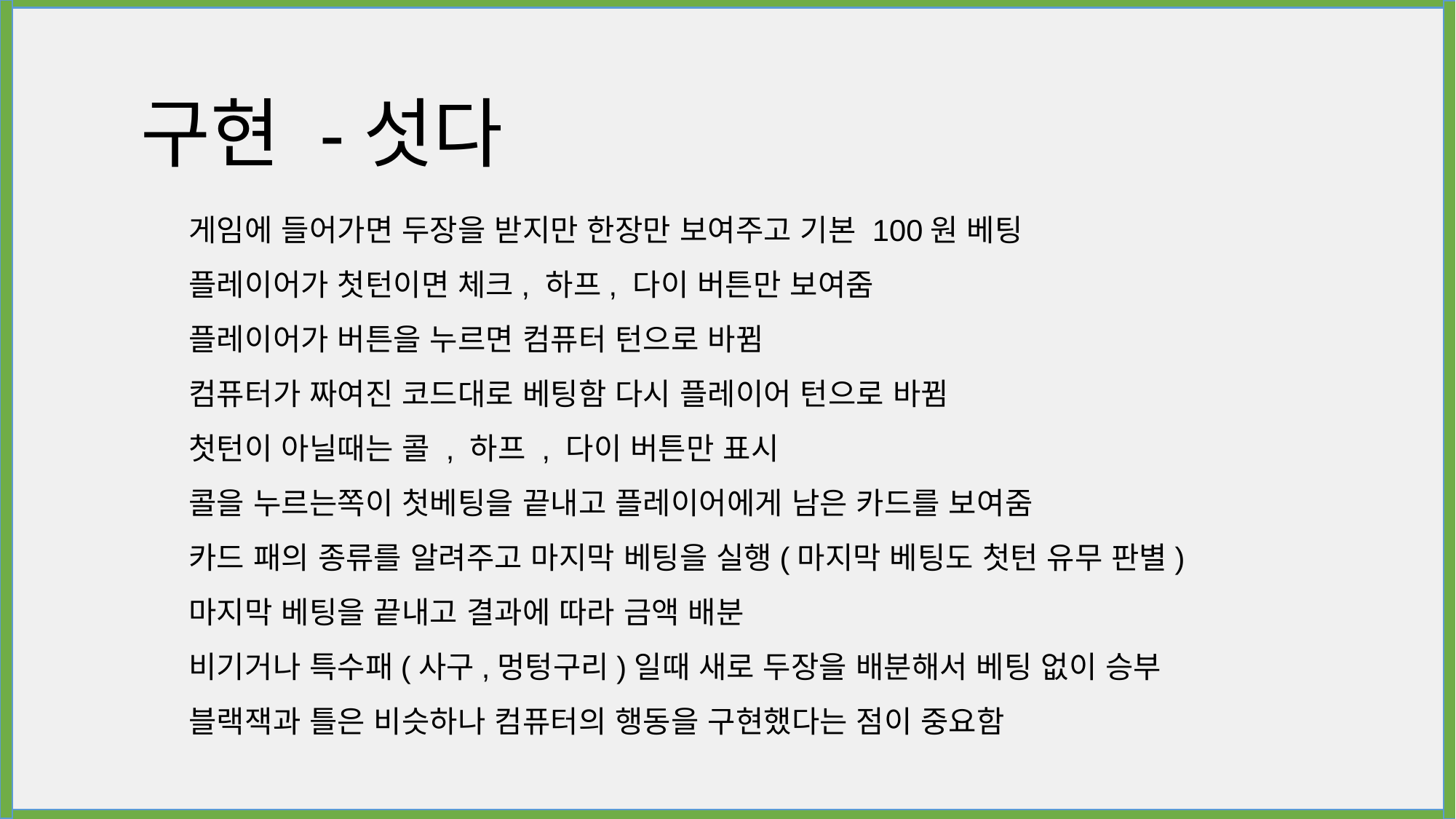

구현 -섯다
게임에 들어가면 두장을 받지만 한장만 보여주고 기본 100원 베팅
플레이어가 첫턴이면 체크, 하프, 다이 버튼만 보여줌
플레이어가 버튼을 누르면 컴퓨터 턴으로 바뀜
컴퓨터가 짜여진 코드대로 베팅함 다시 플레이어 턴으로 바뀜
첫턴이 아닐때는 콜 , 하프 , 다이 버튼만 표시
콜을 누르는쪽이 첫베팅을 끝내고 플레이어에게 남은 카드를 보여줌
카드 패의 종류를 알려주고 마지막 베팅을 실행(마지막 베팅도 첫턴 유무 판별)
마지막 베팅을 끝내고 결과에 따라 금액 배분
비기거나 특수패(사구,멍텅구리)일때 새로 두장을 배분해서 베팅 없이 승부
블랙잭과 틀은 비슷하나 컴퓨터의 행동을 구현했다는 점이 중요함